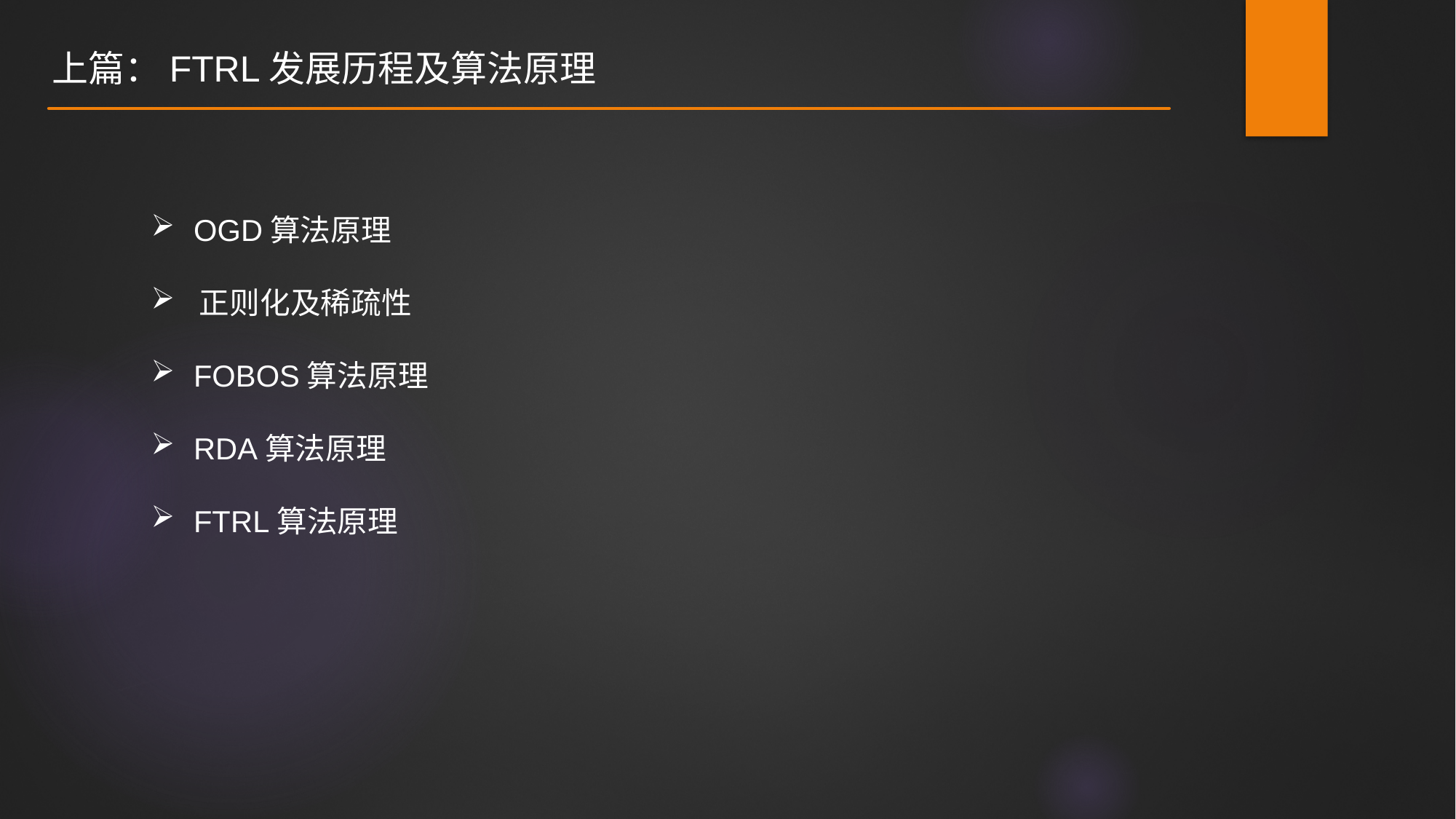

上篇：FTRL发展历程及算法原理
 OGD算法原理
 正则化及稀疏性
 FOBOS算法原理
 RDA算法原理
 FTRL算法原理